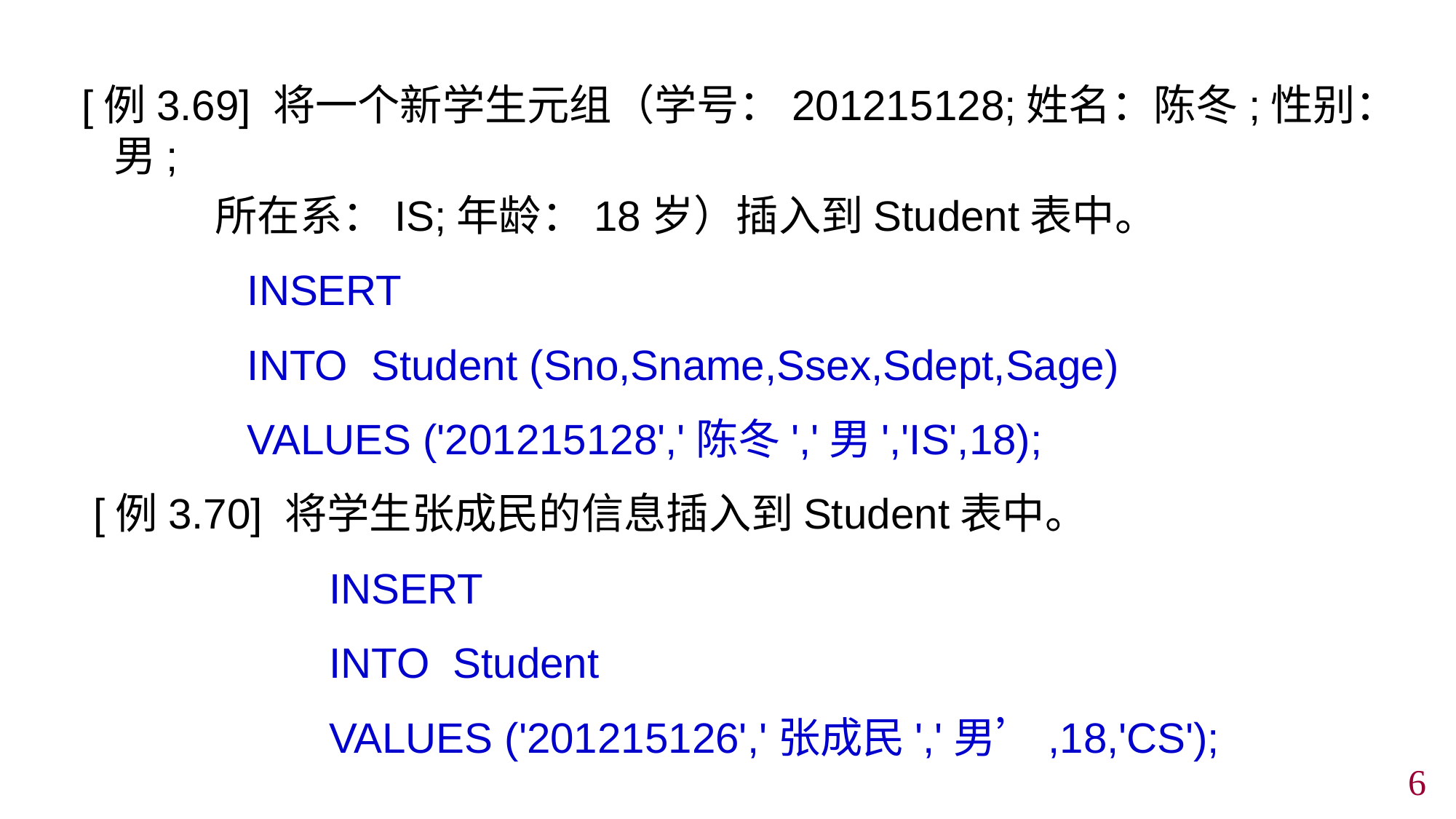

[例3.69] 将一个新学生元组（学号：201215128;姓名：陈冬;性别：男;
             所在系：IS;年龄：18岁）插入到Student表中。
              INSERT
              INTO  Student (Sno,Sname,Ssex,Sdept,Sage)
              VALUES ('201215128','陈冬','男','IS',18);
 [例3.70] 将学生张成民的信息插入到Student表中。
   	         INSERT
    	         INTO  Student
    	         VALUES ('201215126','张成民','男’,18,'CS');
6